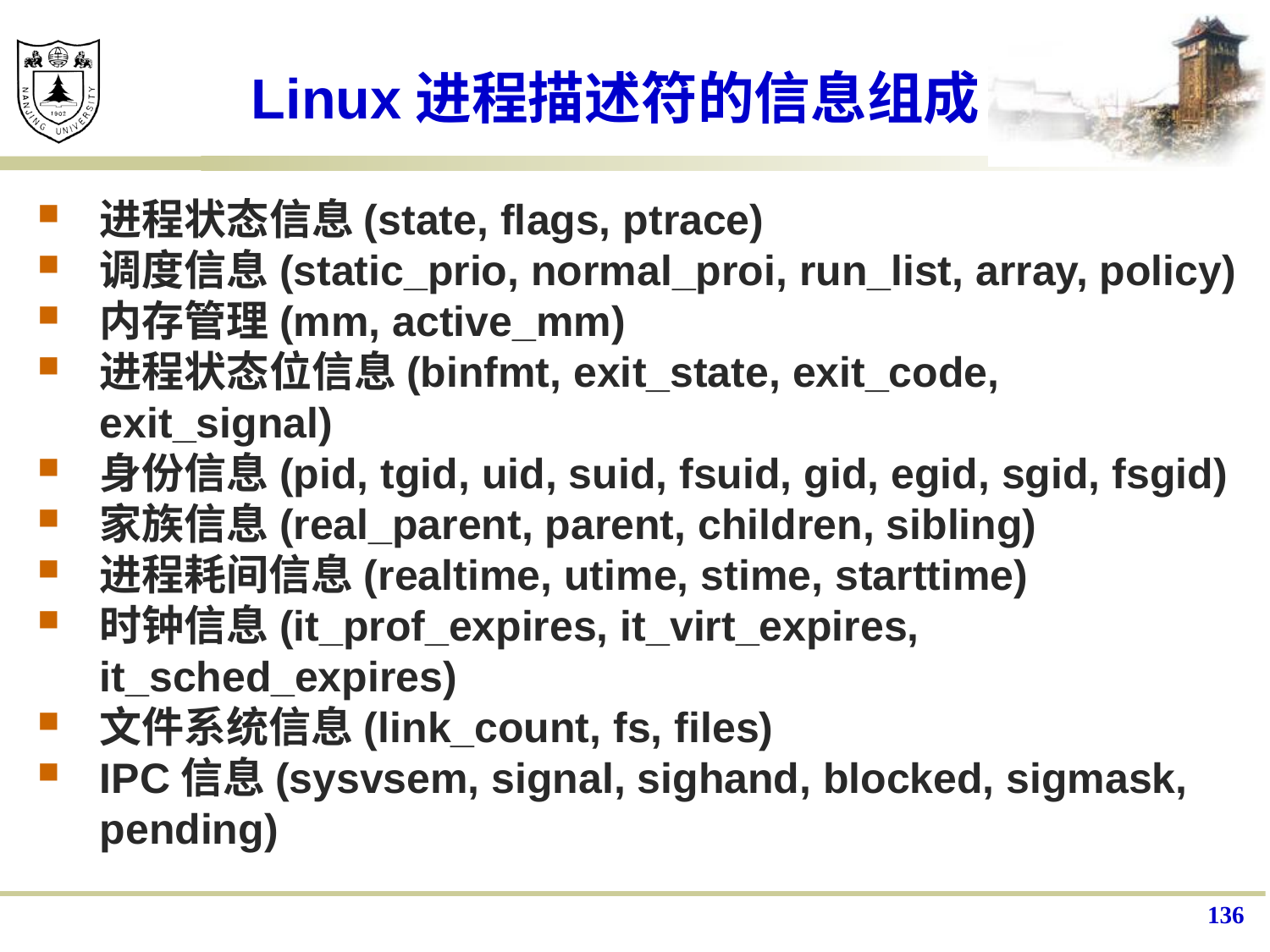

# Linux进程描述符的信息组成
进程状态信息(state, flags, ptrace)
调度信息(static_prio, normal_proi, run_list, array, policy)
内存管理(mm, active_mm)
进程状态位信息(binfmt, exit_state, exit_code, exit_signal)
身份信息(pid, tgid, uid, suid, fsuid, gid, egid, sgid, fsgid)
家族信息(real_parent, parent, children, sibling)
进程耗间信息(realtime, utime, stime, starttime)
时钟信息(it_prof_expires, it_virt_expires, it_sched_expires)
文件系统信息(link_count, fs, files)
IPC信息(sysvsem, signal, sighand, blocked, sigmask, pending)
136